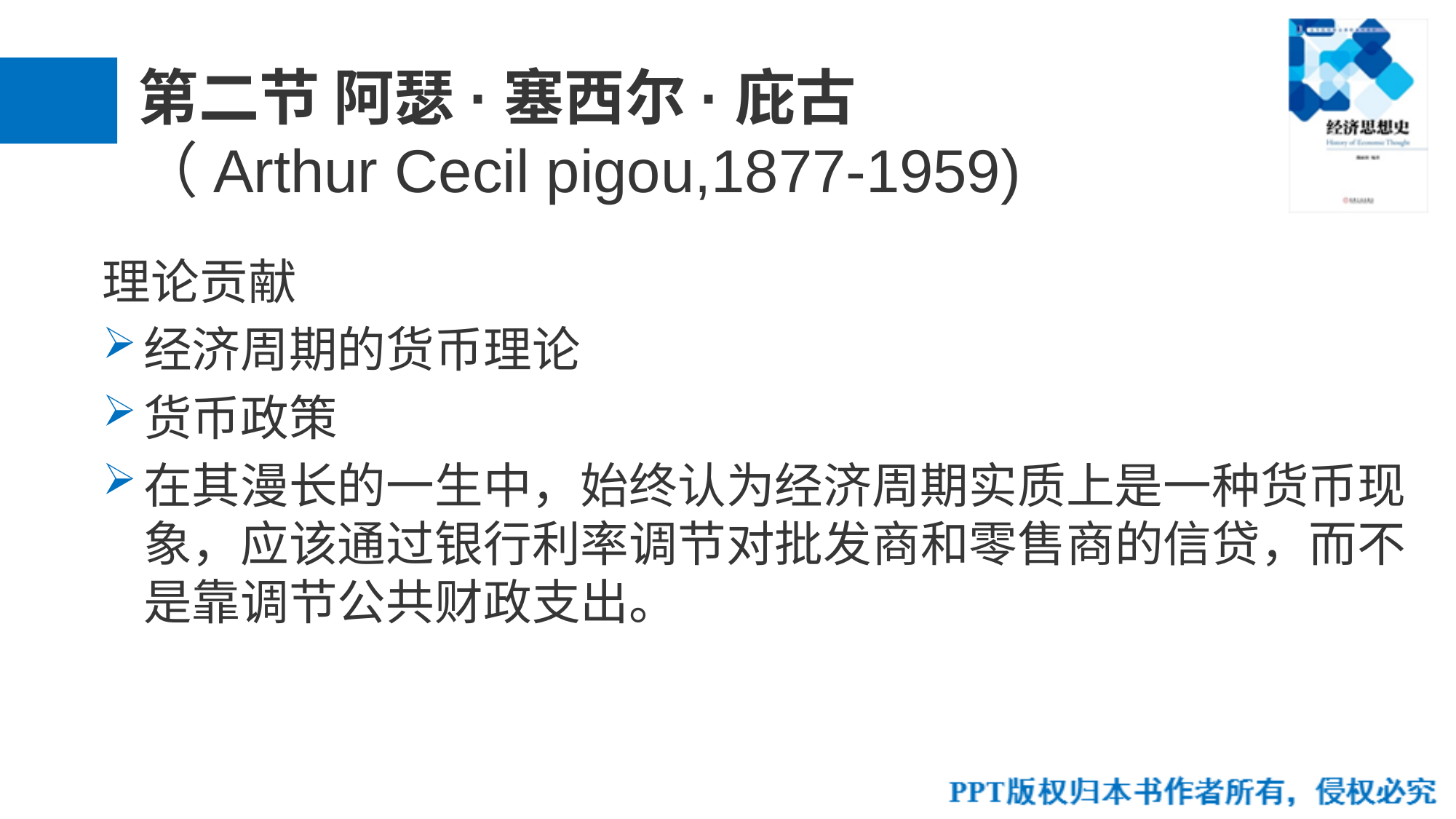

# 第二节 阿瑟·塞西尔·庇古 （Arthur Cecil pigou,1877-1959)
理论贡献
经济周期的货币理论
货币政策
在其漫长的一生中，始终认为经济周期实质上是一种货币现象，应该通过银行利率调节对批发商和零售商的信贷，而不是靠调节公共财政支出。